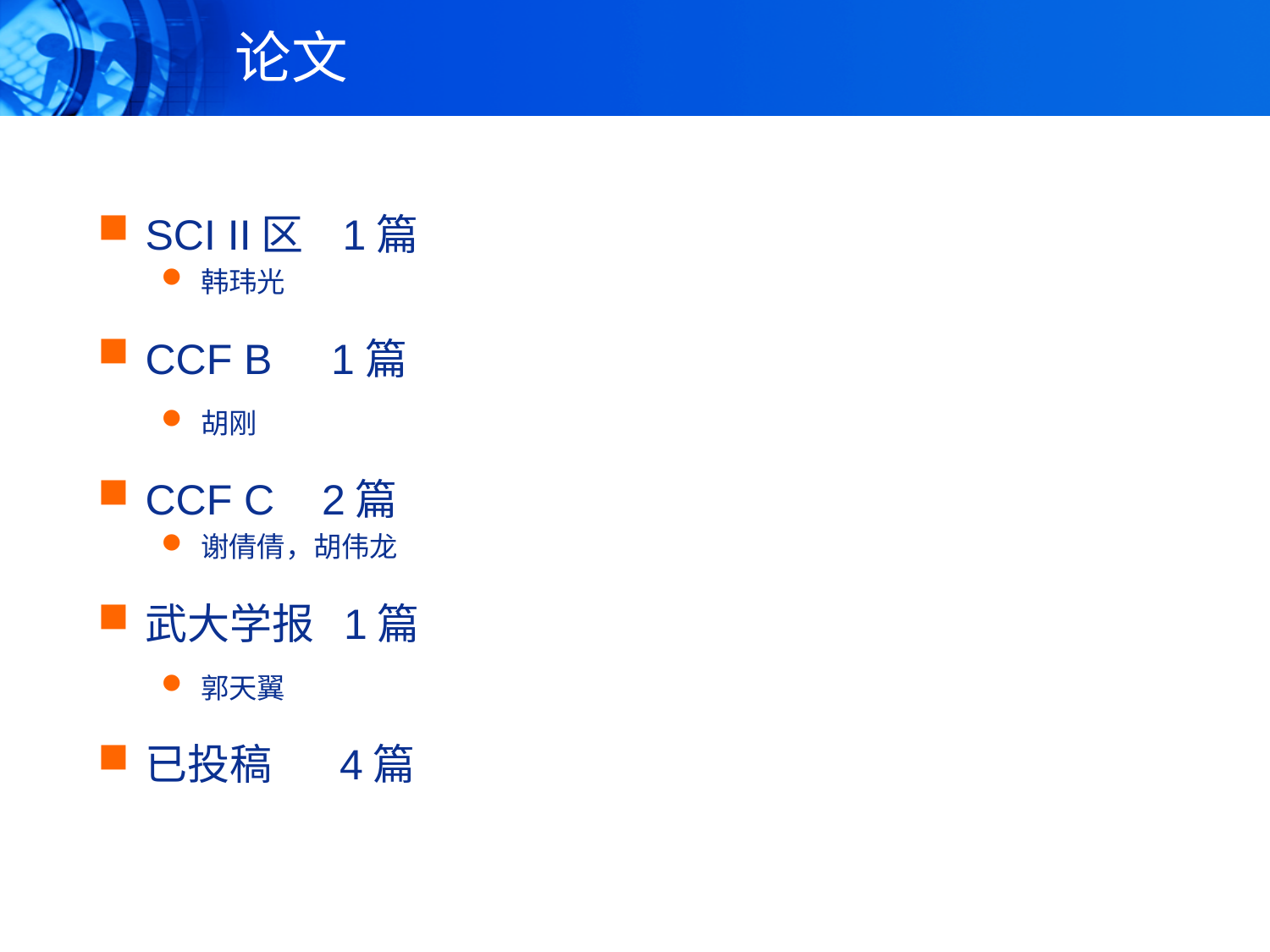

论文
SCI II区   1篇
韩玮光
CCF B     1篇
胡刚
CCF C    2篇
谢倩倩，胡伟龙
武大学报  1篇
郭天翼
已投稿      4篇